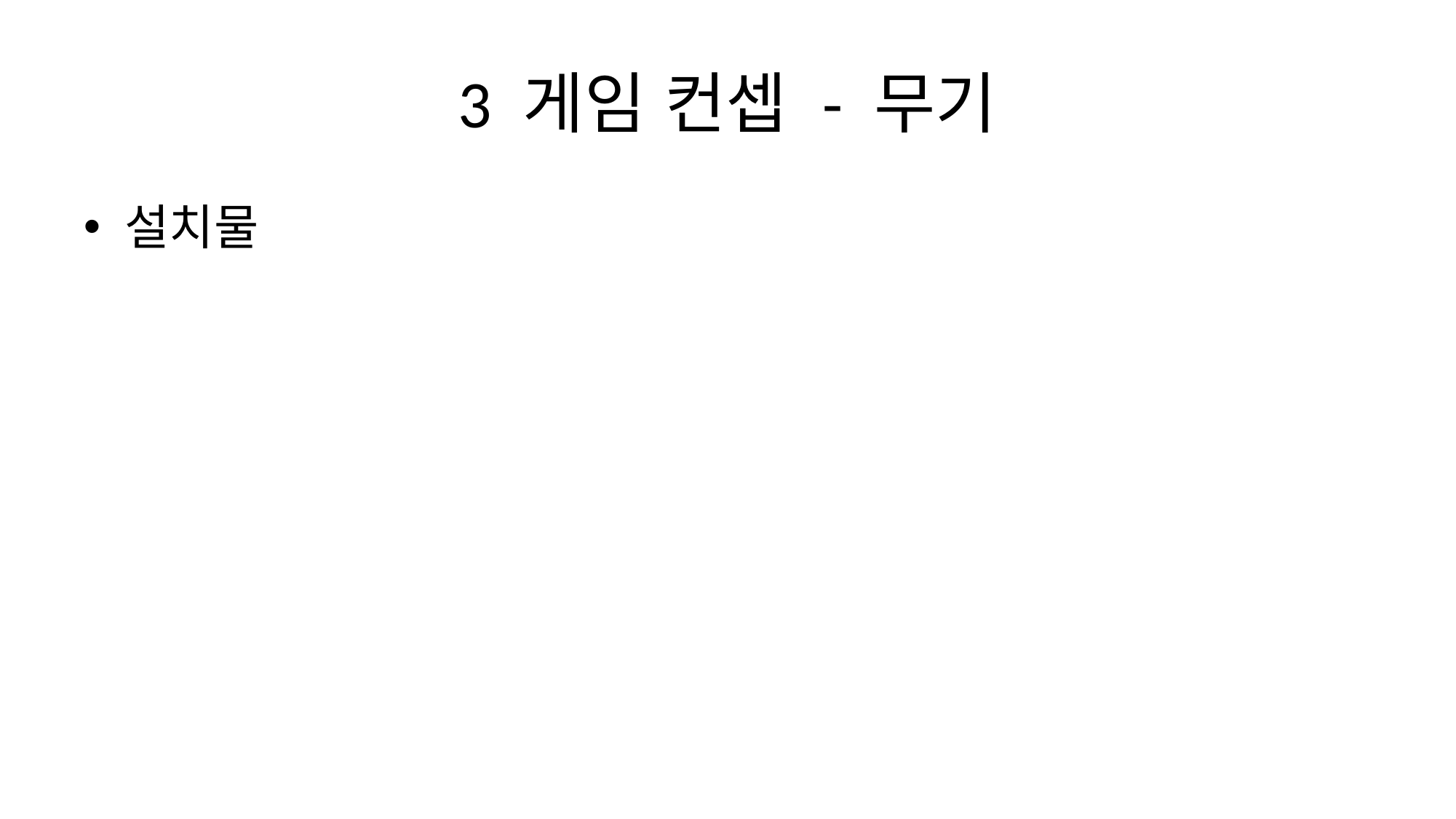

# 3 게임 컨셉 - 무기
설치물